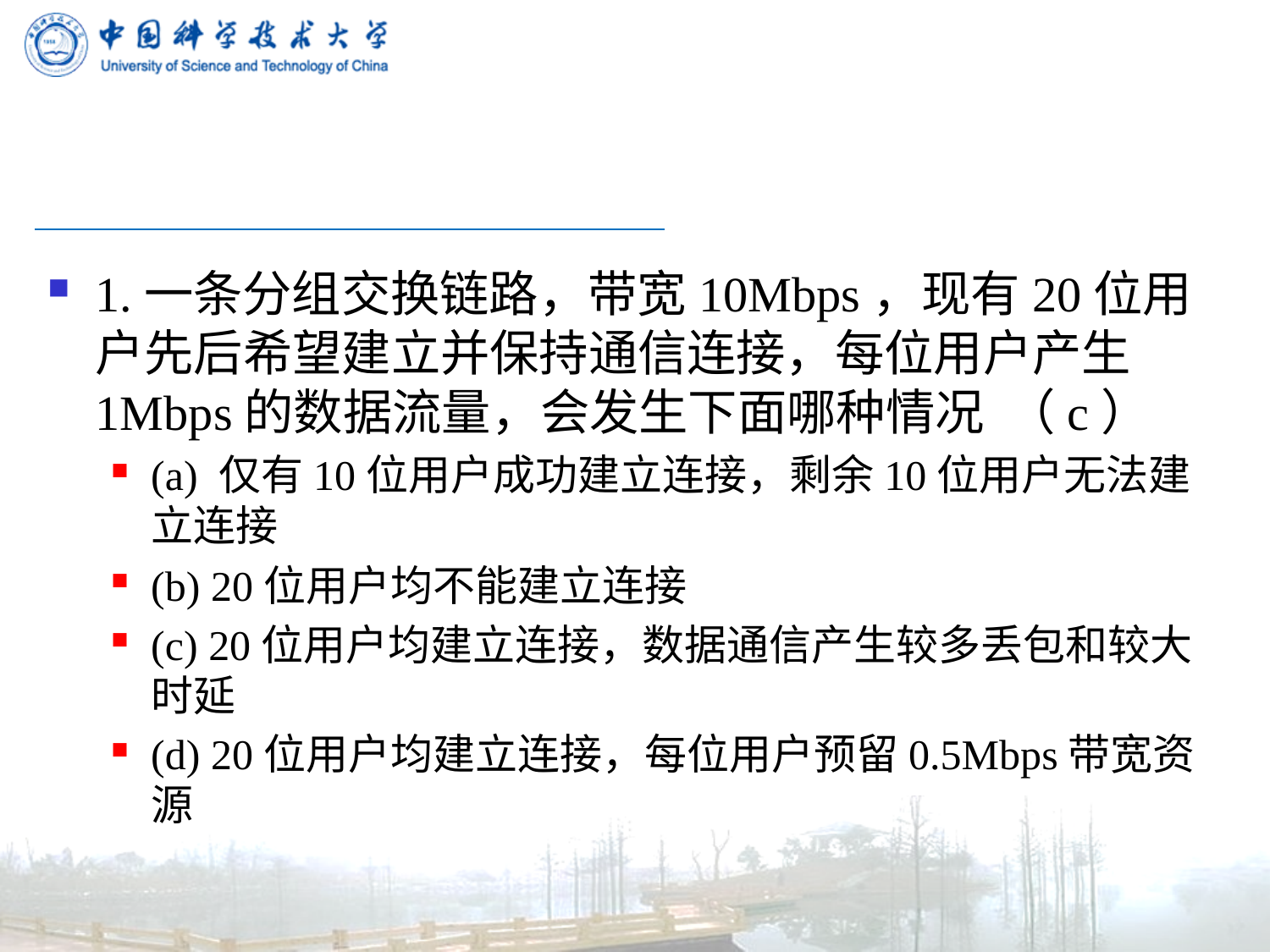

#
1.一条分组交换链路，带宽10Mbps，现有20位用户先后希望建立并保持通信连接，每位用户产生1Mbps的数据流量，会发生下面哪种情况  （c）
(a) 仅有10位用户成功建立连接，剩余10位用户无法建立连接
(b) 20位用户均不能建立连接
(c) 20位用户均建立连接，数据通信产生较多丢包和较大时延
(d) 20位用户均建立连接，每位用户预留0.5Mbps带宽资源